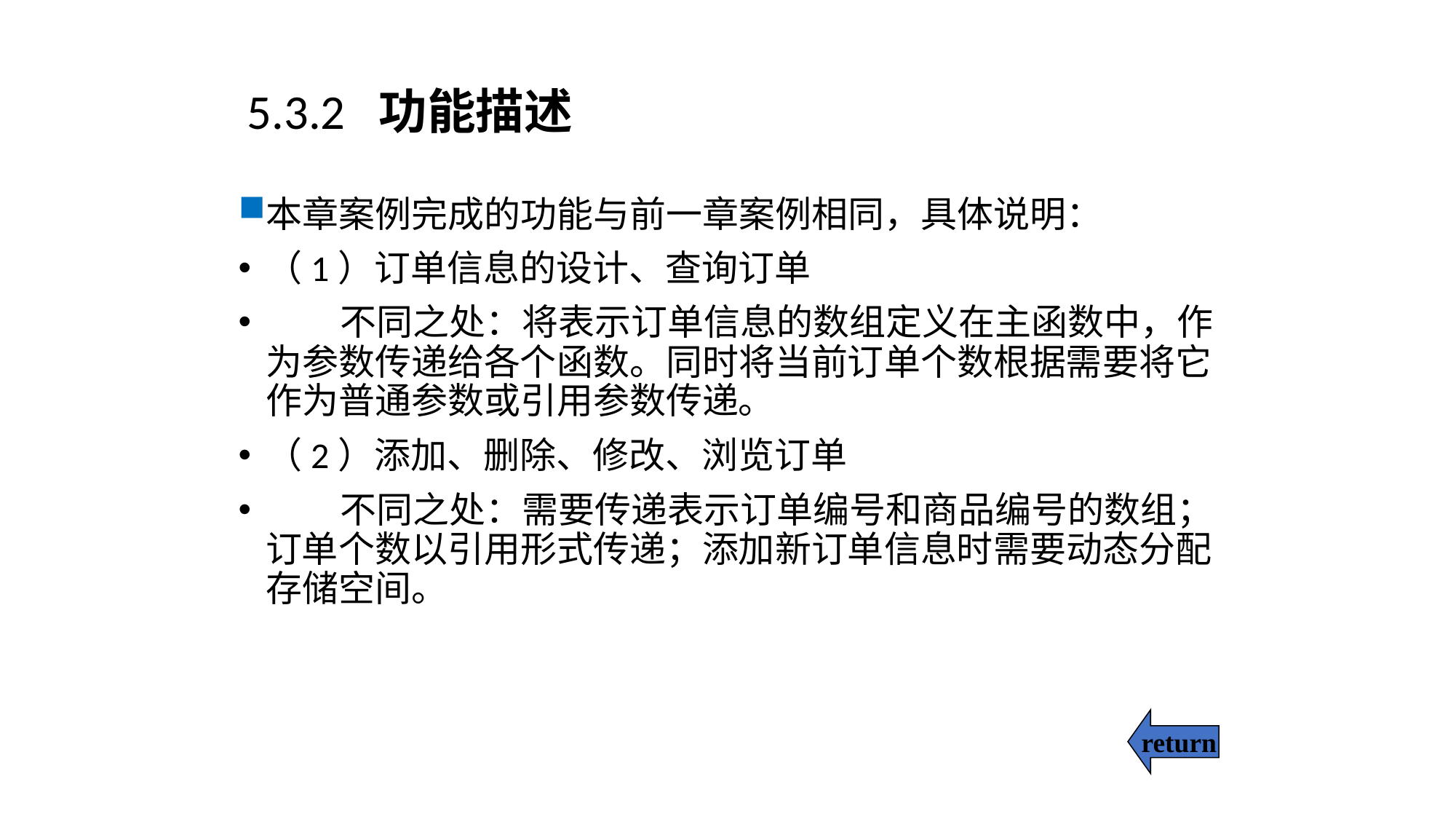

# 5.3.2  功能描述
本章案例完成的功能与前一章案例相同，具体说明：
（1）订单信息的设计、查询订单
        不同之处：将表示订单信息的数组定义在主函数中，作为参数传递给各个函数。同时将当前订单个数根据需要将它作为普通参数或引用参数传递。
（2）添加、删除、修改、浏览订单
        不同之处：需要传递表示订单编号和商品编号的数组；订单个数以引用形式传递；添加新订单信息时需要动态分配存储空间。
return